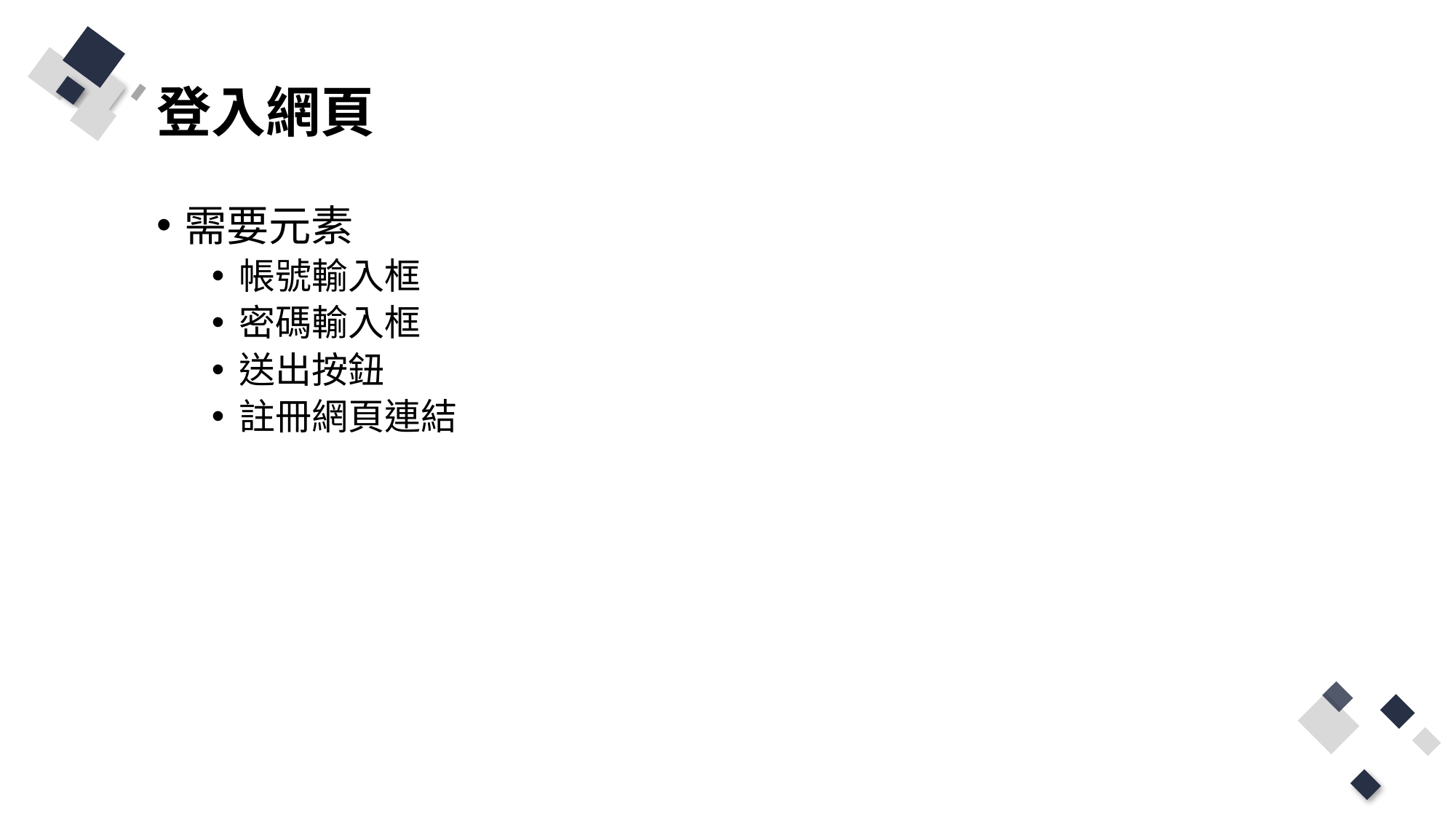

# 登入網頁
需要元素
帳號輸入框
密碼輸入框
送出按鈕
註冊網頁連結